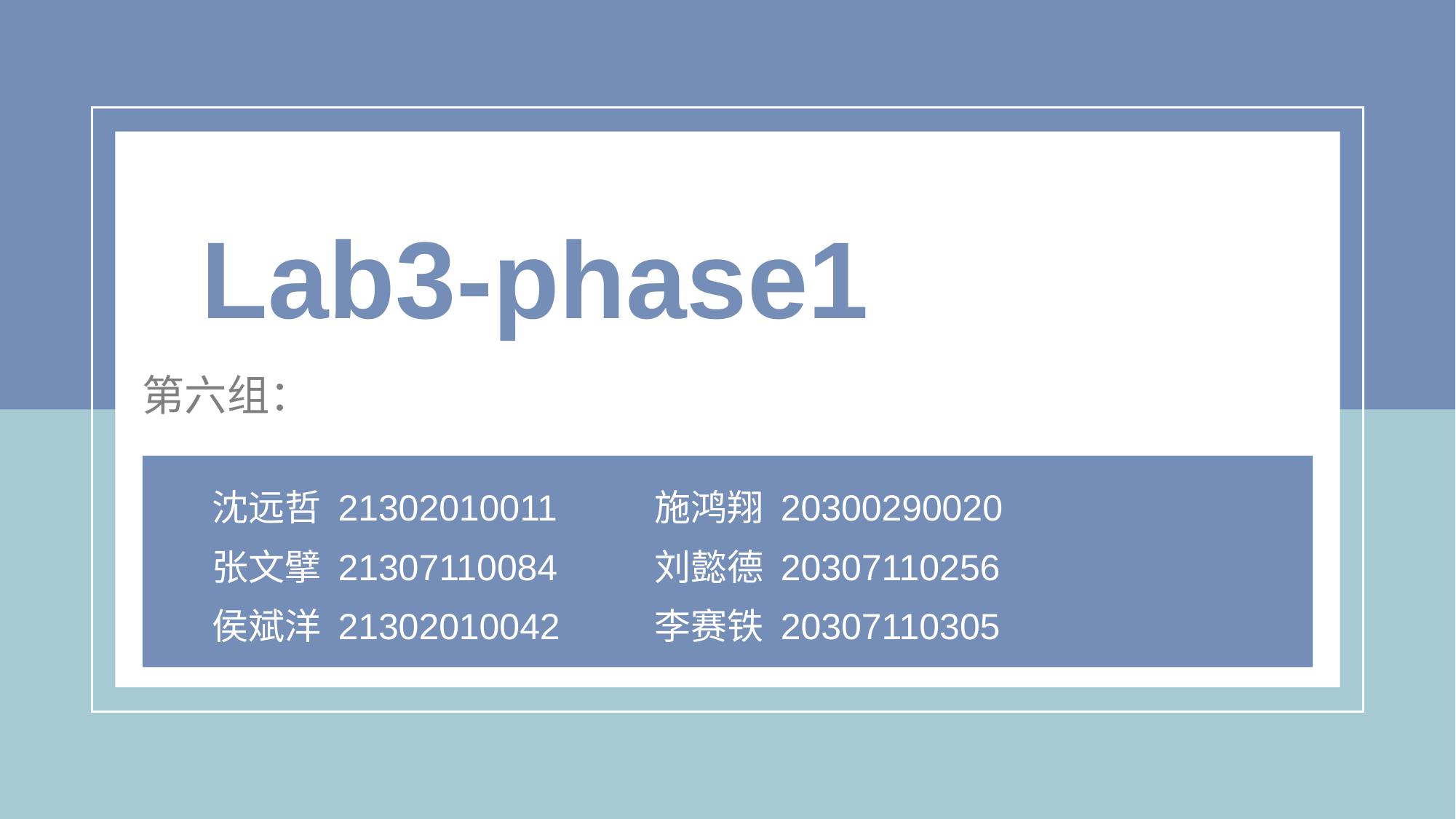

Lab3-phase1
第六组：

沈远哲 21302010011
施鸿翔 20300290020
张文擘 21307110084
刘懿德 20307110256
侯斌洋 21302010042
李赛铁 20307110305